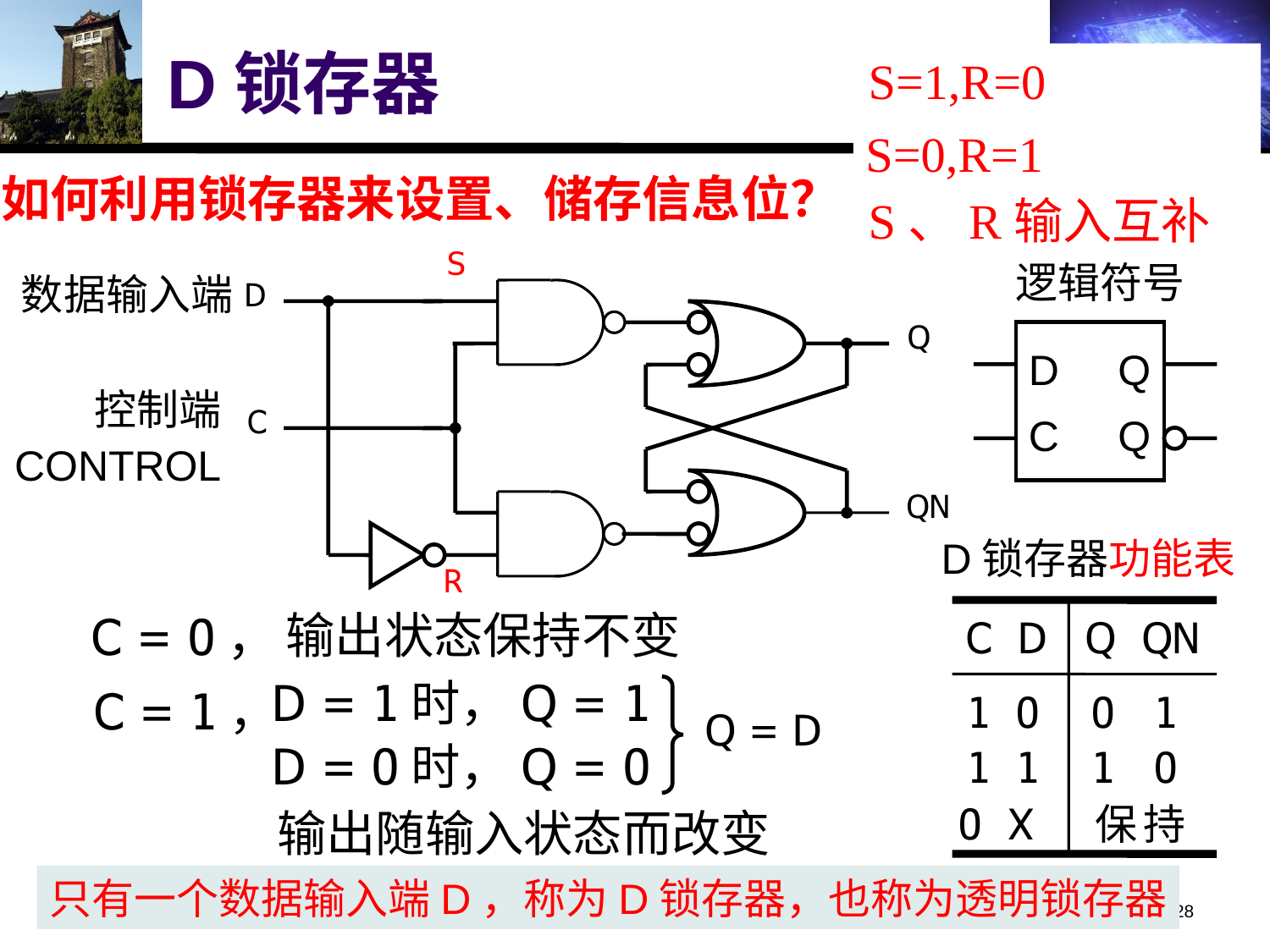

D锁存器
S=1,R=0时，Q=1
S=0,R=1时，Q=0
# 如何利用锁存器来设置、储存信息位？
S、R输入互补
S

Q

QN

R

逻辑符号
D     Q
C     Q

数据输入端
D

C

控制端
CONTROL
D锁存器功能表

C  D   Q  QN
1  0    0   1
1  1    1   0
0  X    保 持

输出状态保持不变
C = 0，
D = 1时，Q = 1
C = 1，

Q = D
D = 0时，Q = 0
输出随输入状态而改变
只有一个数据输入端D，称为D锁存器，也称为透明锁存器
2016/5/5
第7章时序逻辑设计原理
28